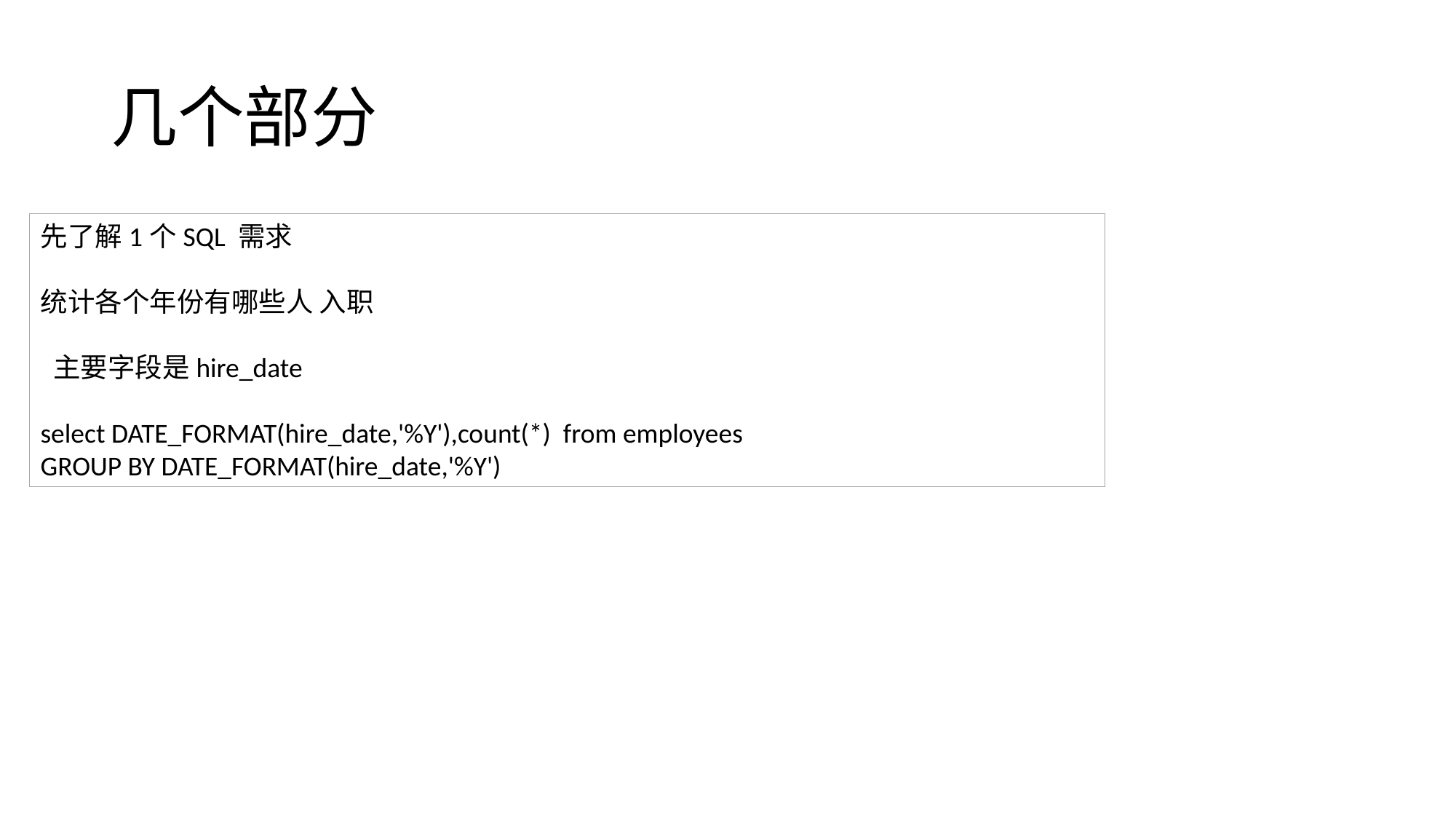

# 几个部分
先了解1个SQL 需求

统计各个年份有哪些人 入职

 主要字段是hire_date

select DATE_FORMAT(hire_date,'%Y'),count(*)  from employees
GROUP BY DATE_FORMAT(hire_date,'%Y')